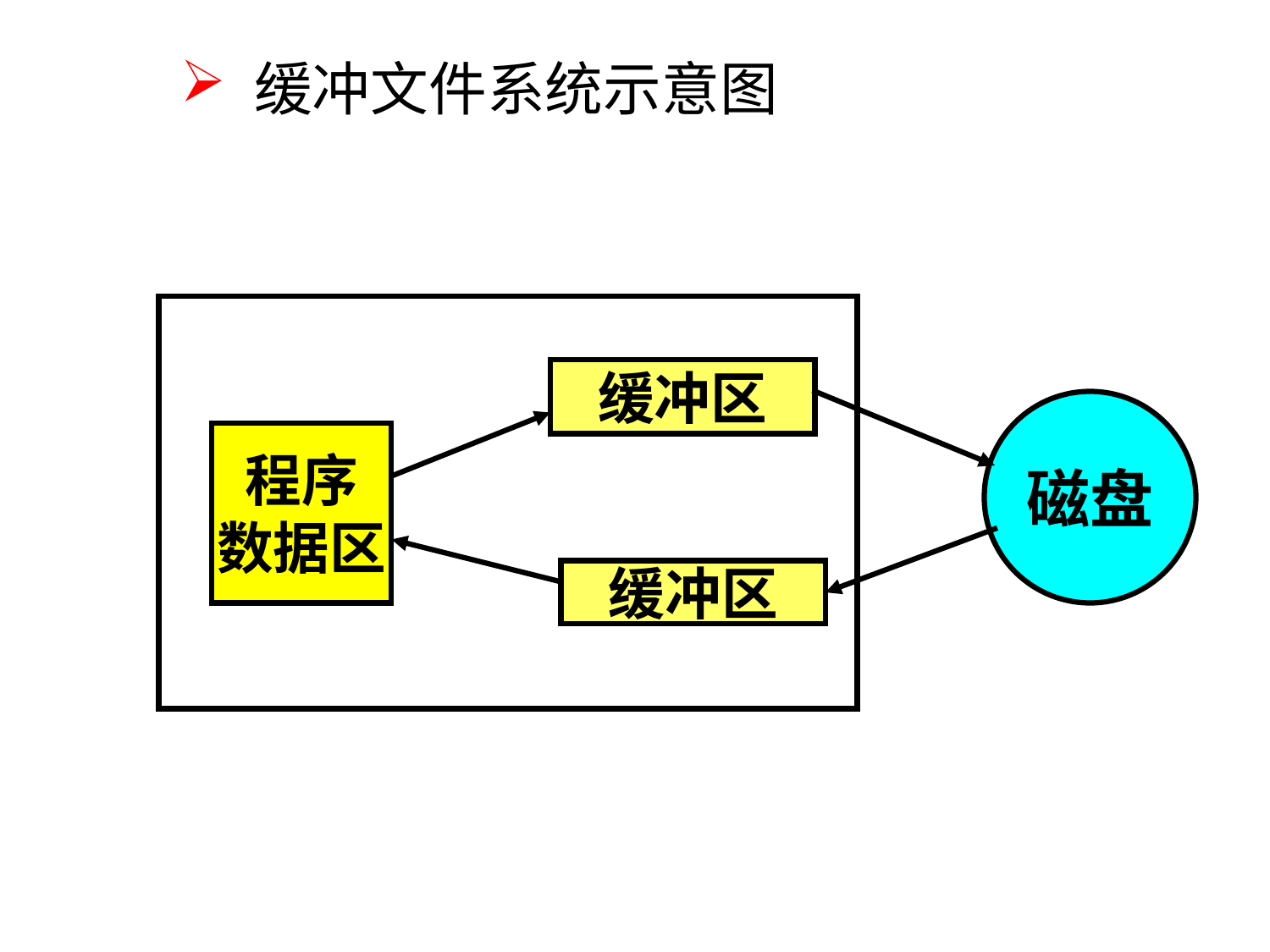

# 缓冲文件系统示意图
内  存

缓冲区

磁盘

程序
数据区

输入
缓冲区
写盘
输出

读盘